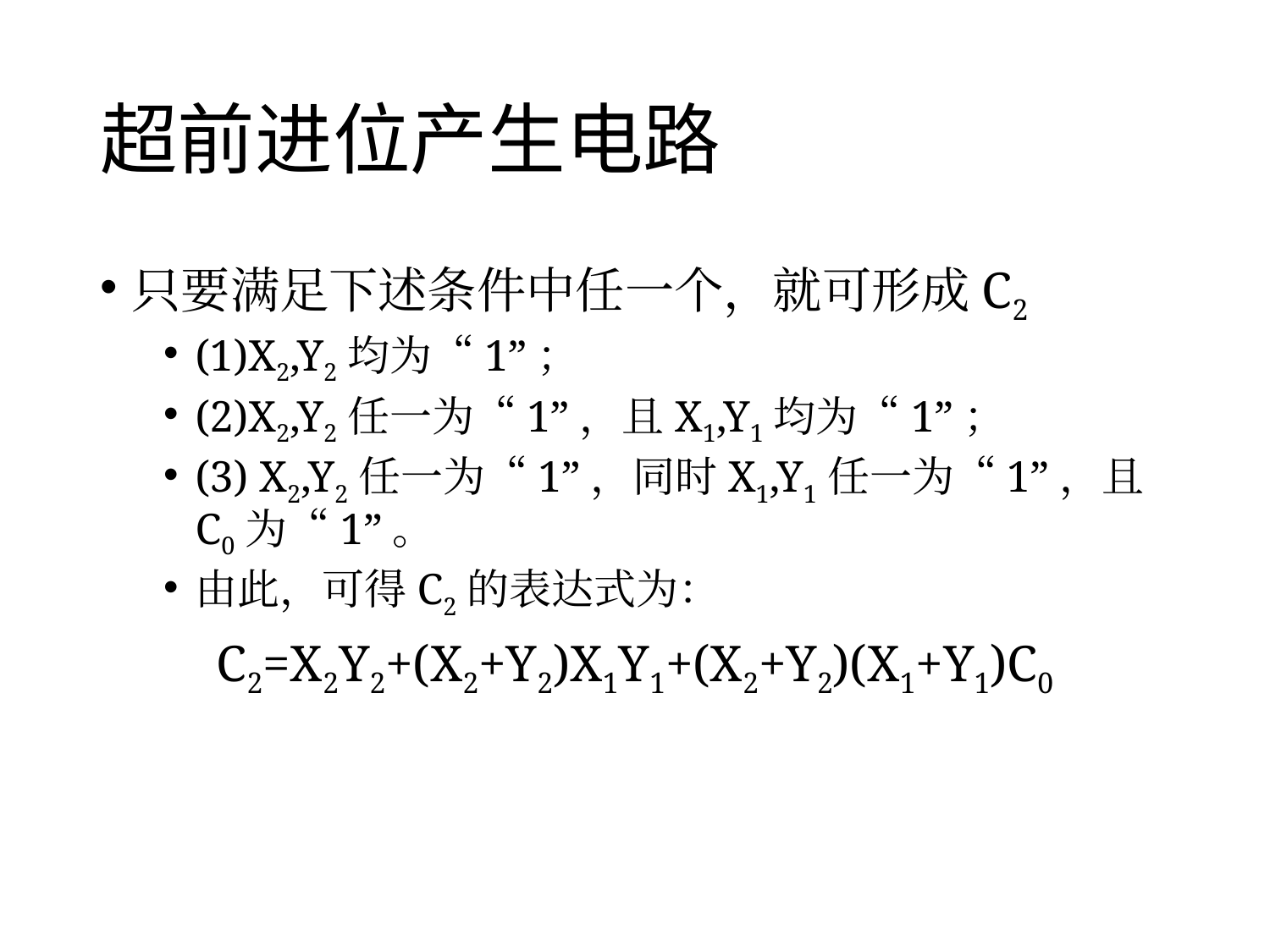

# 超前进位产生电路
只要满足下述条件中任一个，就可形成C2
(1)X2,Y2均为“1”；
(2)X2,Y2任一为“1”，且X1,Y1均为“1”；
(3) X2,Y2任一为“1”，同时X1,Y1任一为“1”，且C0为“1”。
由此，可得C2的表达式为：
C2=X2Y2+(X2+Y2)X1Y1+(X2+Y2)(X1+Y1)C0